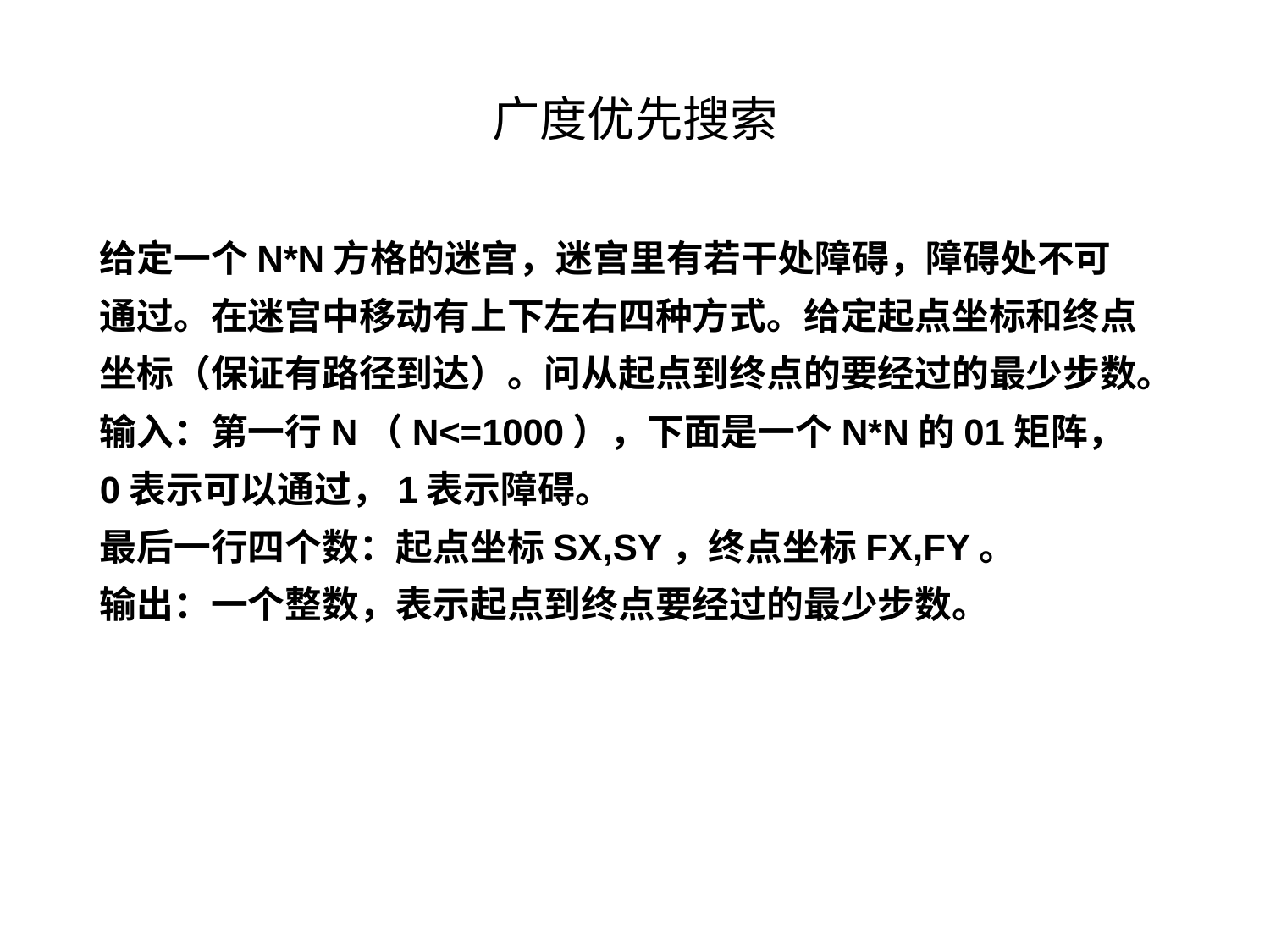

# 广度优先搜索
给定一个N*N方格的迷宫，迷宫里有若干处障碍，障碍处不可通过。在迷宫中移动有上下左右四种方式。给定起点坐标和终点坐标（保证有路径到达）。问从起点到终点的要经过的最少步数。
输入：第一行N（N<=1000），下面是一个N*N的01矩阵，0表示可以通过，1表示障碍。
最后一行四个数：起点坐标SX,SY，终点坐标FX,FY。
输出：一个整数，表示起点到终点要经过的最少步数。